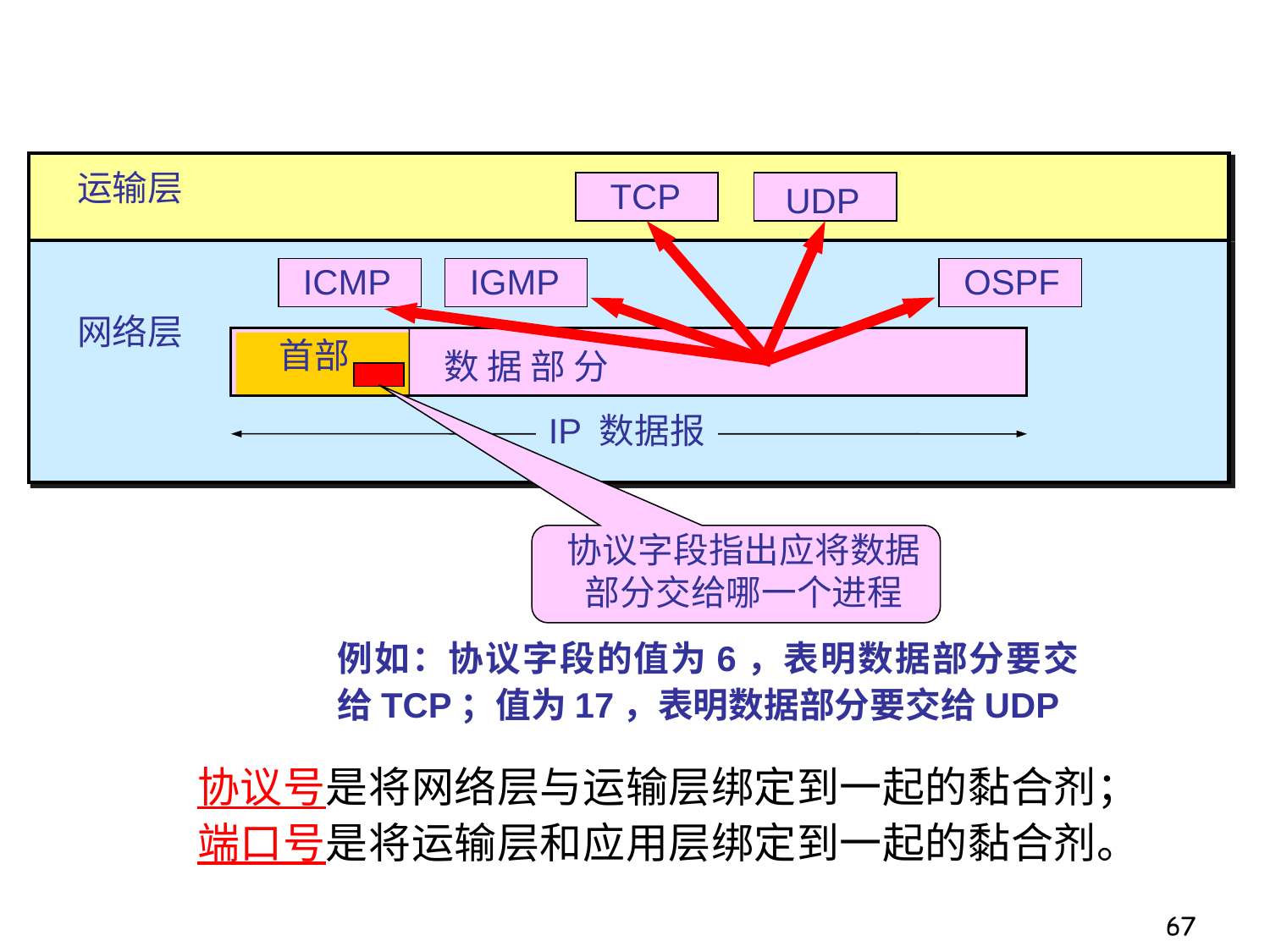

运输层
TCP

UDP

ICMP
IGMP
OSPF

网络层

首部

数 据 部 分

协议字段指出应将数据
部分交给哪一个进程

IP 数据报

例如：协议字段的值为6，表明数据部分要交给TCP；值为17，表明数据部分要交给UDP
协议号是将网络层与运输层绑定到一起的黏合剂；
端口号是将运输层和应用层绑定到一起的黏合剂。
67